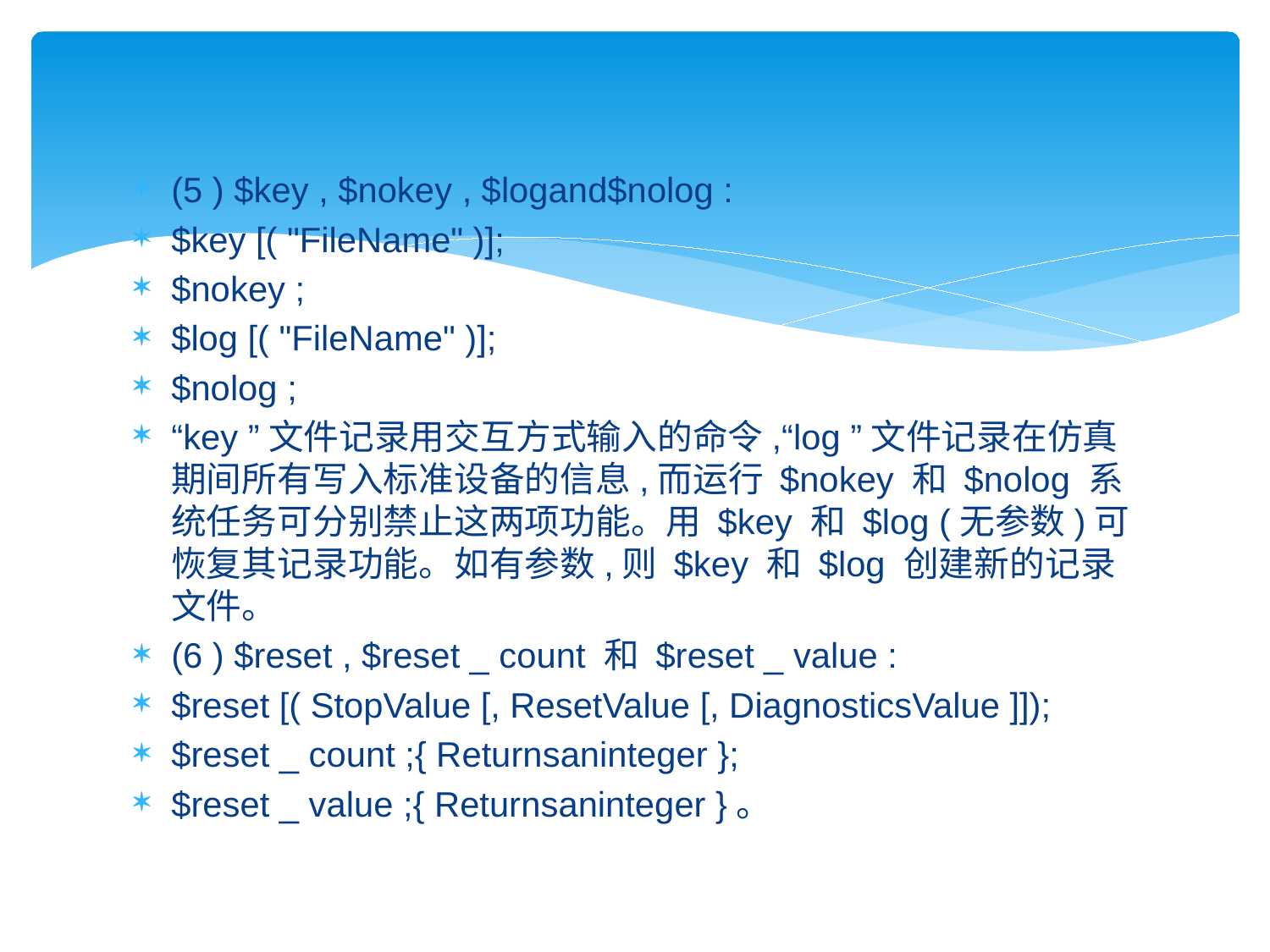

#
(5 ) $key , $nokey , $logand$nolog :
$key [( "FileName" )];
$nokey ;
$log [( "FileName" )];
$nolog ;
“key ”文件记录用交互方式输入的命令,“log ”文件记录在仿真期间所有写入标准设备的信息,而运行 $nokey 和 $nolog 系统任务可分别禁止这两项功能。用 $key 和 $log (无参数)可恢复其记录功能。如有参数,则 $key 和 $log 创建新的记录文件。
(6 ) $reset , $reset _ count 和 $reset _ value :
$reset [( StopValue [, ResetValue [, DiagnosticsValue ]]);
$reset _ count ;{ Returnsaninteger };
$reset _ value ;{ Returnsaninteger }。